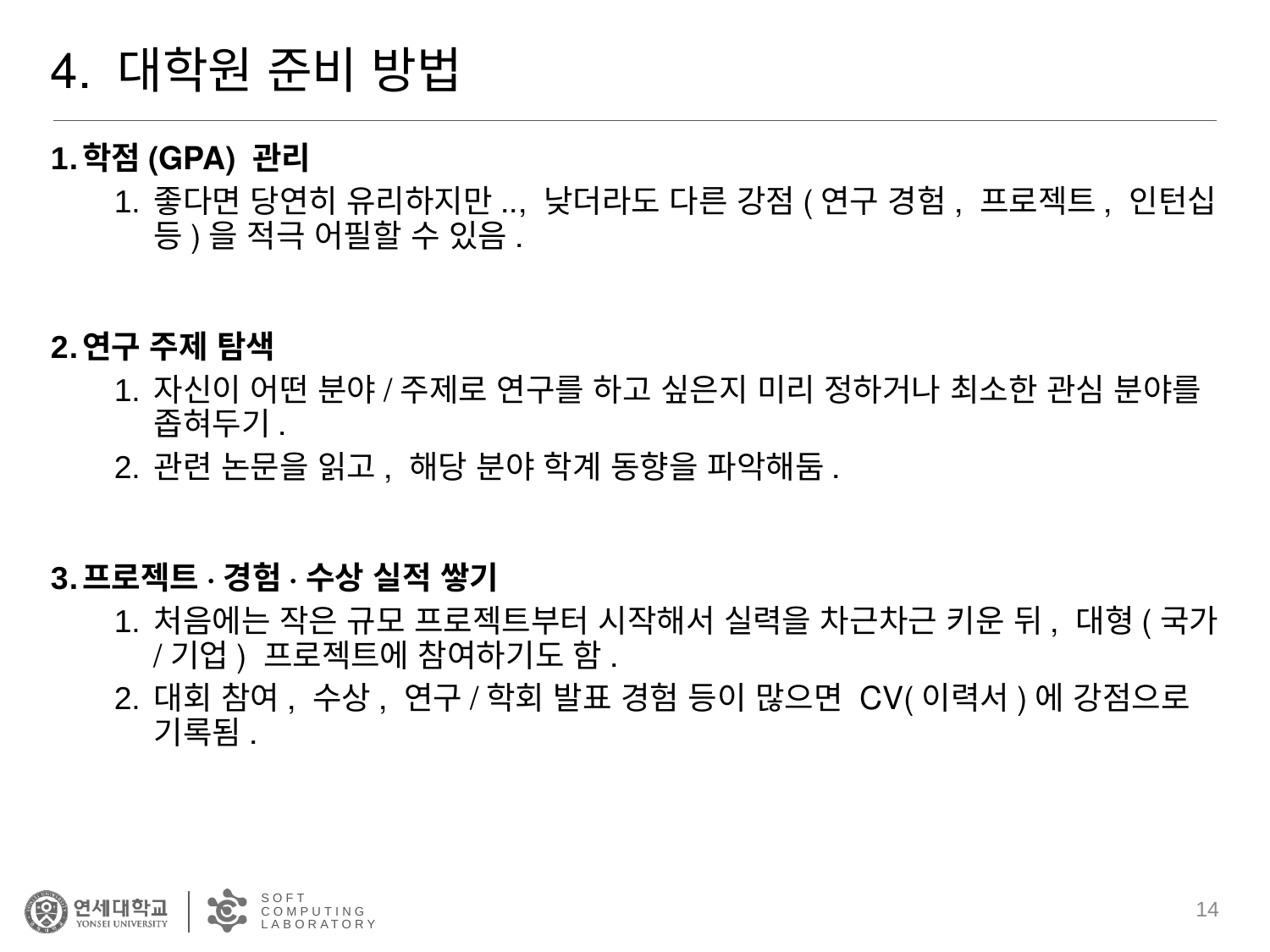

# 4. 대학원 준비 방법
학점(GPA) 관리
좋다면 당연히 유리하지만.., 낮더라도 다른 강점(연구 경험, 프로젝트, 인턴십 등)을 적극 어필할 수 있음.

연구 주제 탐색
자신이 어떤 분야/주제로 연구를 하고 싶은지 미리 정하거나 최소한 관심 분야를 좁혀두기.
관련 논문을 읽고, 해당 분야 학계 동향을 파악해둠.

프로젝트·경험·수상 실적 쌓기
처음에는 작은 규모 프로젝트부터 시작해서 실력을 차근차근 키운 뒤, 대형(국가/기업) 프로젝트에 참여하기도 함.
대회 참여, 수상, 연구/학회 발표 경험 등이 많으면 CV(이력서)에 강점으로 기록됨.